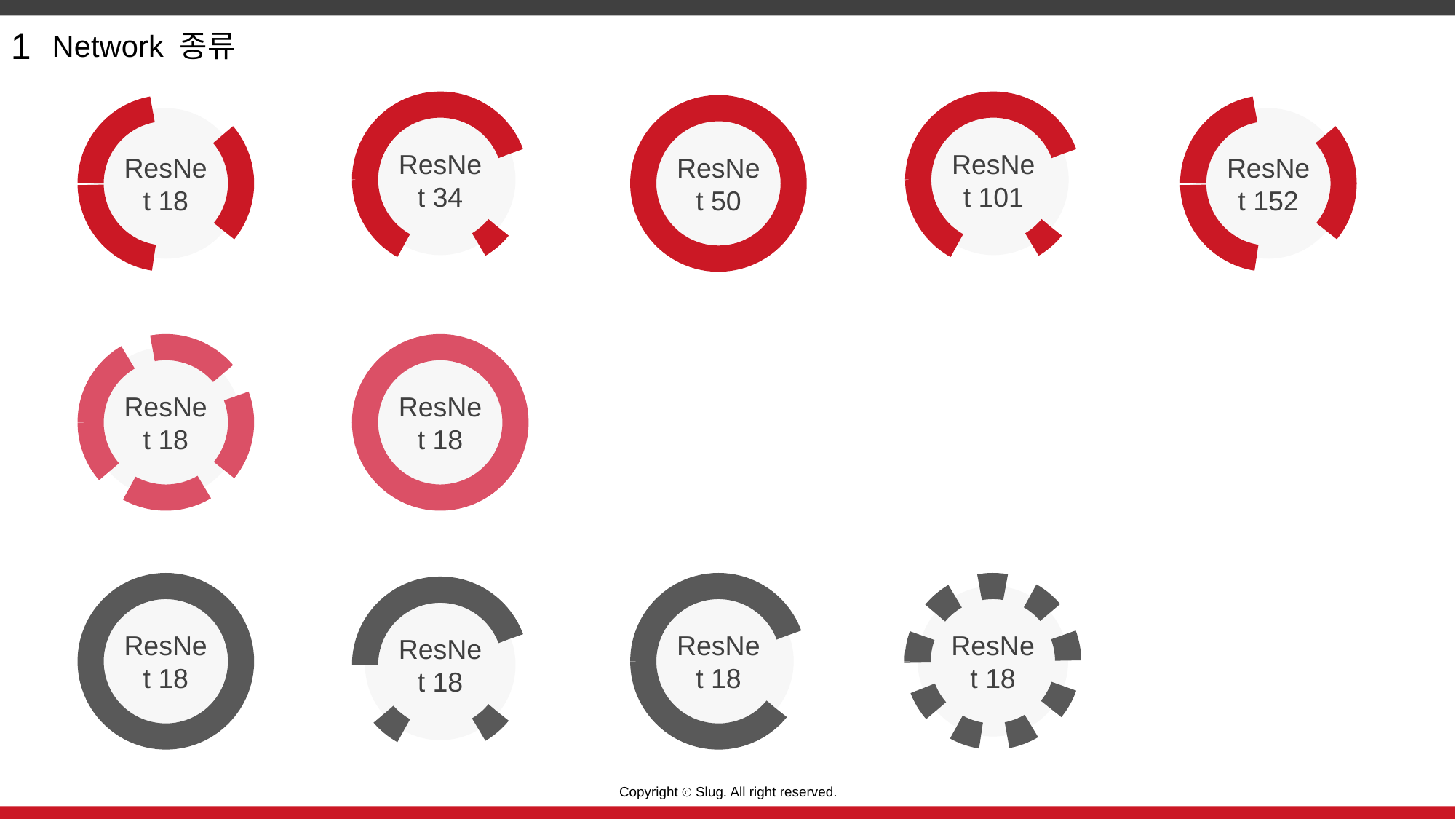

1
Network 종류
ResNet 34
ResNet 101
ResNet 18
ResNet 50
ResNet 152
ResNet 18
ResNet 18
ResNet 18
ResNet 18
ResNet 18
ResNet 18